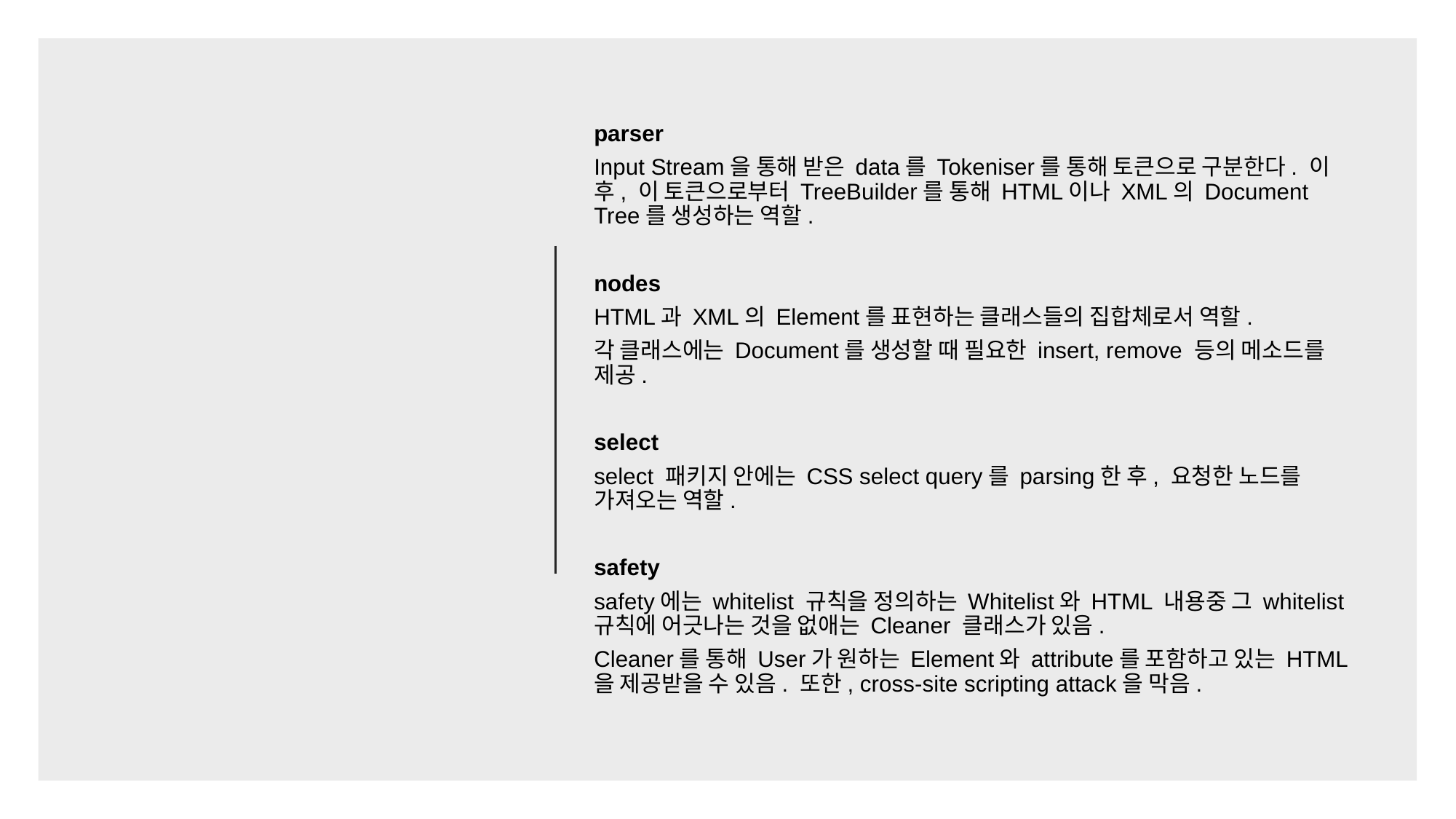

parser
Input Stream을 통해 받은 data를 Tokeniser를 통해 토큰으로 구분한다. 이후, 이 토큰으로부터 TreeBuilder를 통해 HTML이나 XML의 Document Tree를 생성하는 역할.

nodes
HTML과 XML의 Element를 표현하는 클래스들의 집합체로서 역할.
각 클래스에는 Document를 생성할 때 필요한 insert, remove 등의 메소드를 제공.

select
select 패키지 안에는 CSS select query를 parsing한 후, 요청한 노드를 가져오는 역할.

safety
safety에는 whitelist 규칙을 정의하는 Whitelist와 HTML 내용중 그 whitelist 규칙에 어긋나는 것을 없애는 Cleaner 클래스가 있음.
Cleaner를 통해 User가 원하는 Element와 attribute를 포함하고 있는 HTML을 제공받을 수 있음. 또한, cross-site scripting attack을 막음.